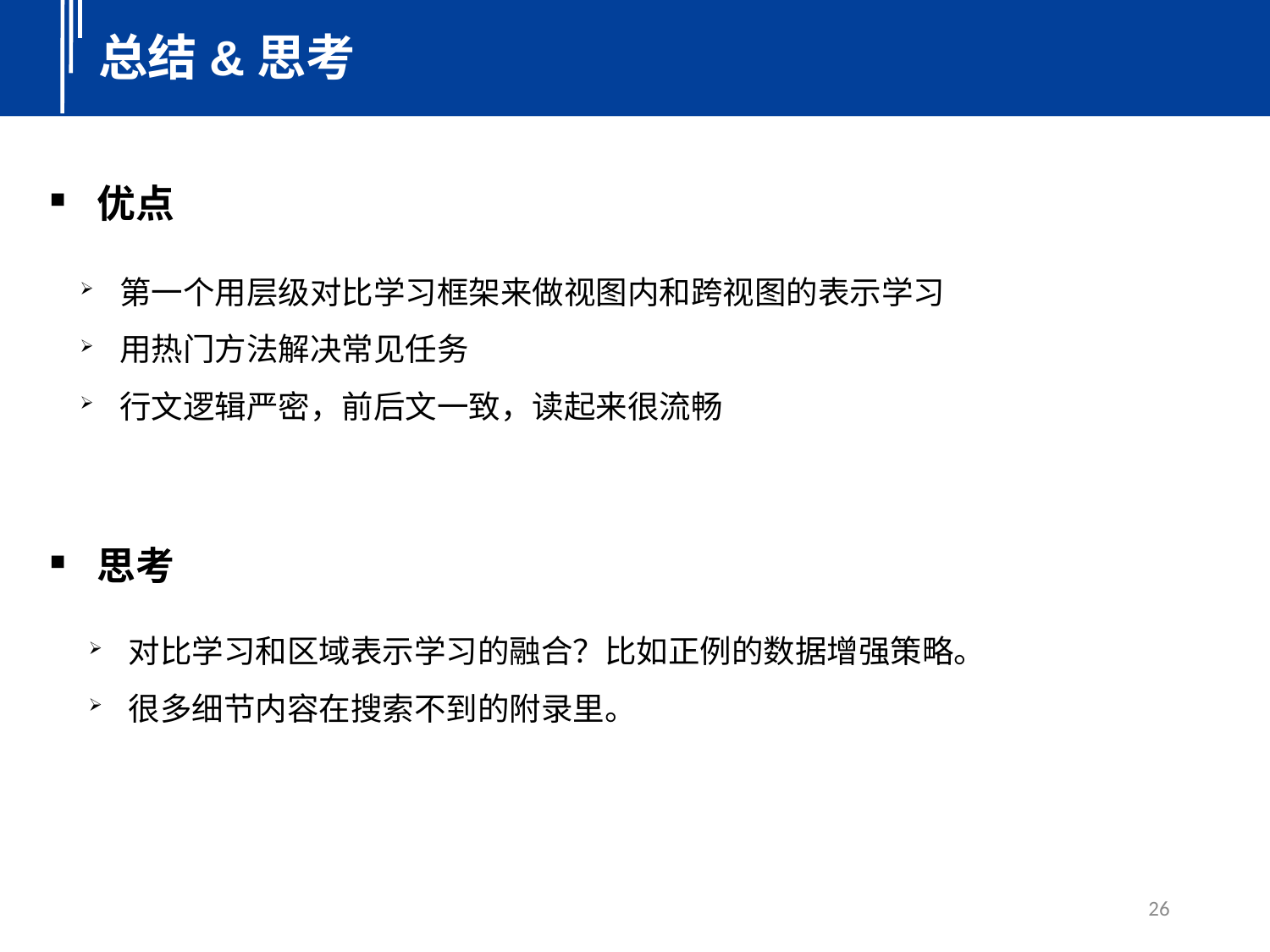

总结&思考
优点
第一个用层级对比学习框架来做视图内和跨视图的表示学习
用热门方法解决常见任务
行文逻辑严密，前后文一致，读起来很流畅
思考
对比学习和区域表示学习的融合？比如正例的数据增强策略。
很多细节内容在搜索不到的附录里。
26